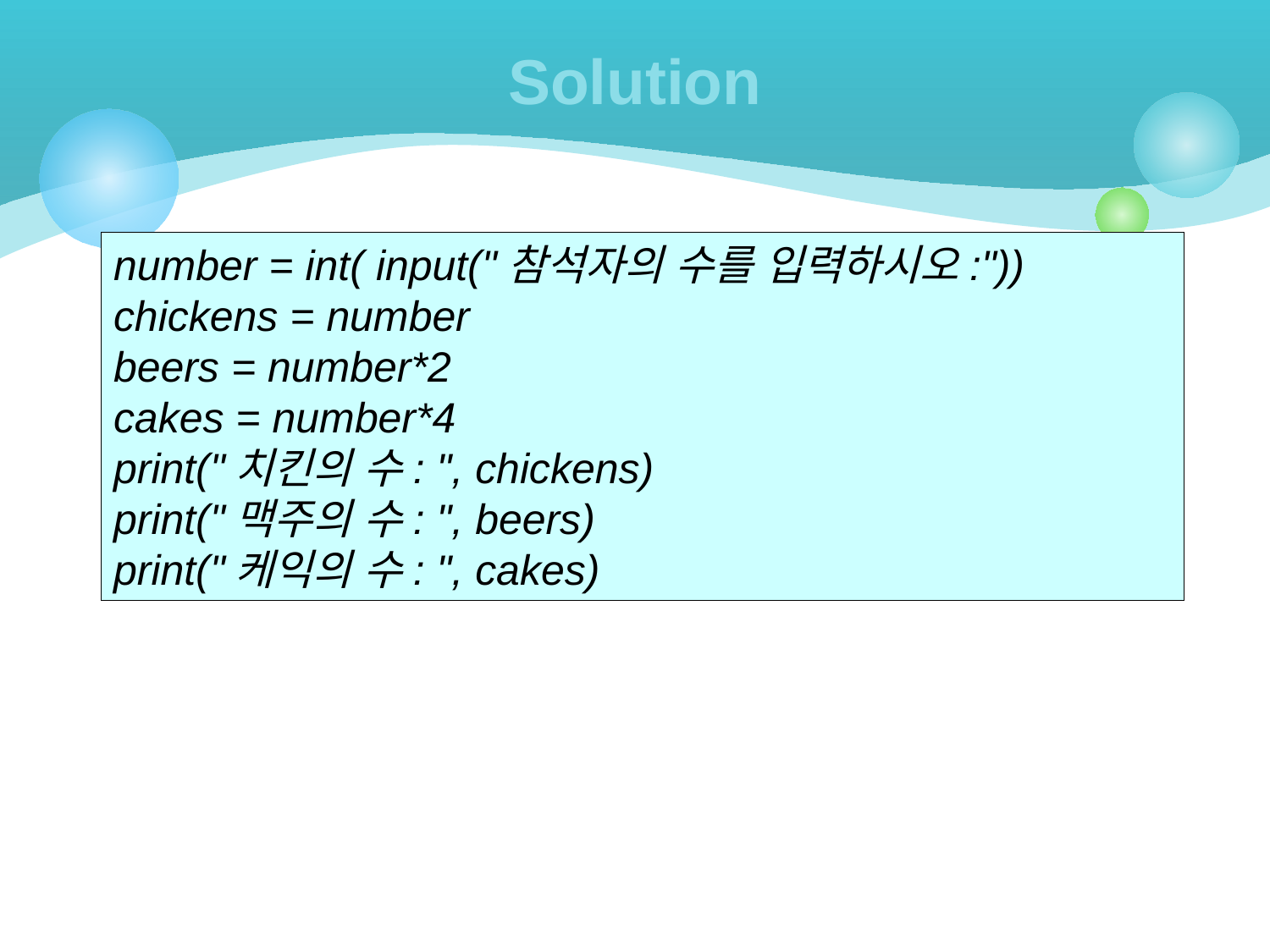

# Solution
number = int( input("참석자의 수를 입력하시오:"))
chickens = number
beers = number*2
cakes = number*4
print("치킨의 수: ", chickens)
print("맥주의 수: ", beers)
print("케익의 수: ", cakes)